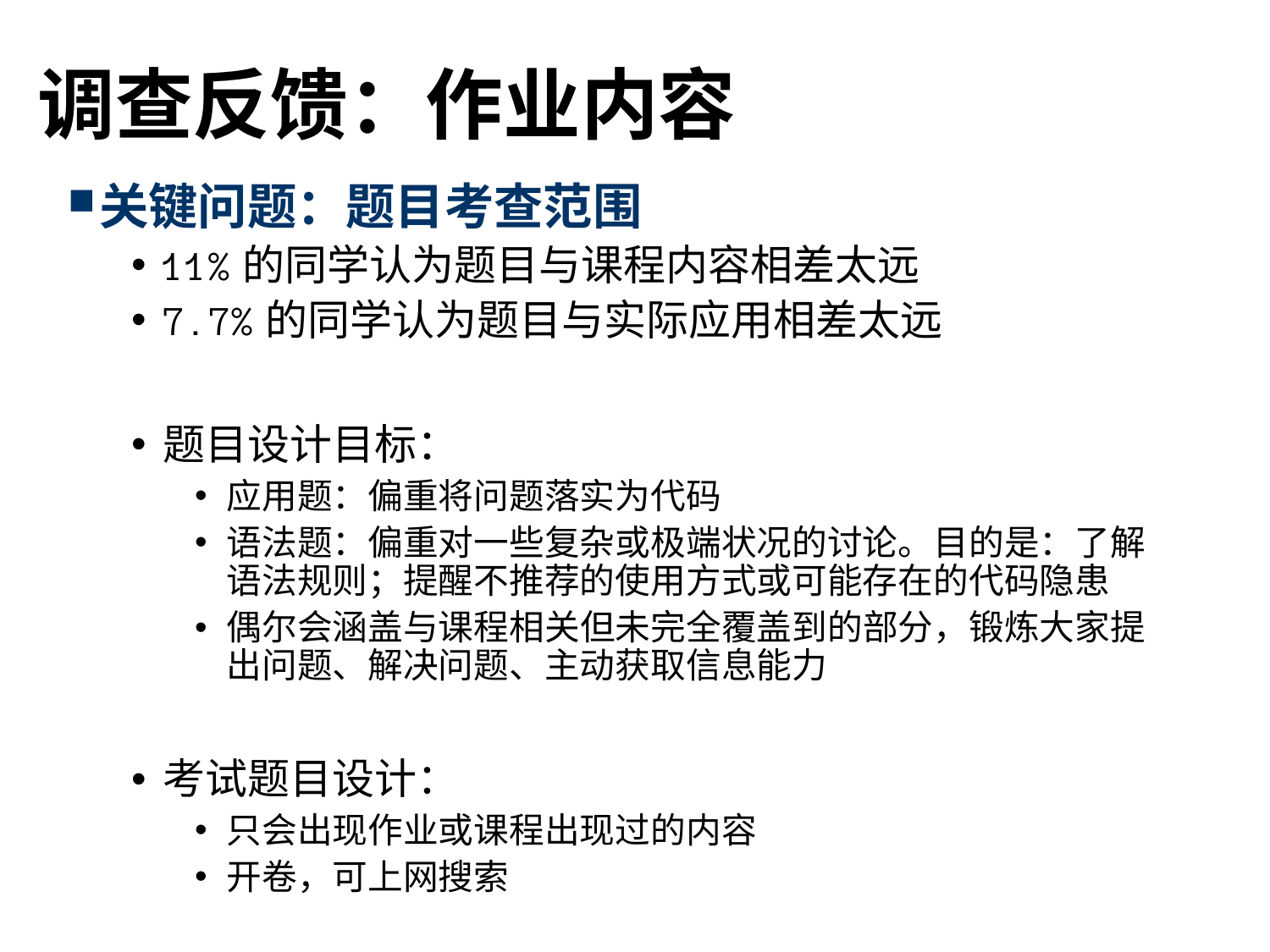

# 调查反馈：作业内容
关键问题：题目考查范围
11%的同学认为题目与课程内容相差太远
7.7%的同学认为题目与实际应用相差太远

题目设计目标：
应用题：偏重将问题落实为代码
语法题：偏重对一些复杂或极端状况的讨论。目的是：了解语法规则；提醒不推荐的使用方式或可能存在的代码隐患
偶尔会涵盖与课程相关但未完全覆盖到的部分，锻炼大家提出问题、解决问题、主动获取信息能力

考试题目设计：
只会出现作业或课程出现过的内容
开卷，可上网搜索

16